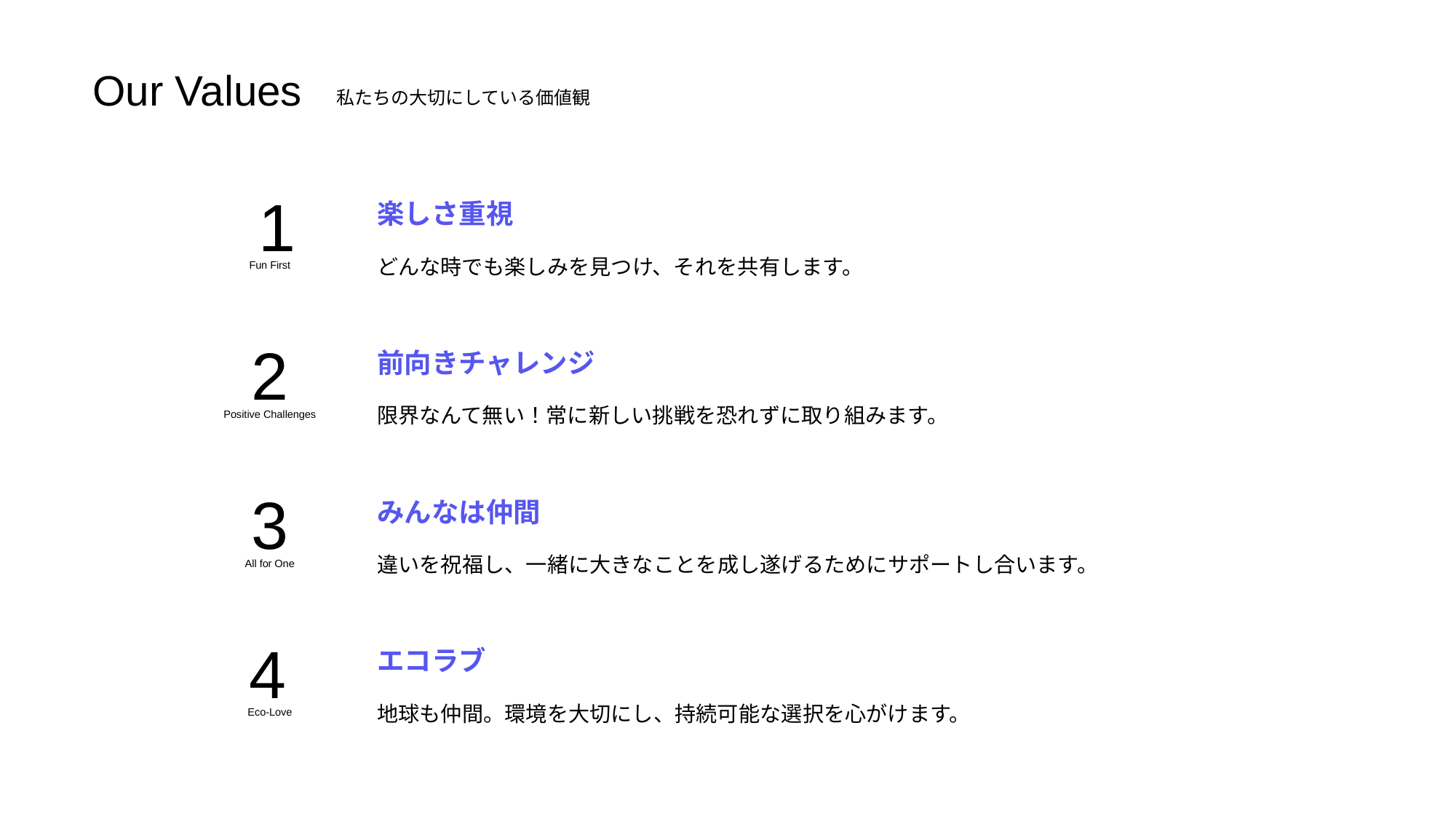

Our Values
私たちの大切にしている価値観
1
Fun First
楽しさ重視
どんな時でも楽しみを見つけ、それを共有します。
2
Positive Challenges
前向きチャレンジ
限界なんて無い！常に新しい挑戦を恐れずに取り組みます。
3
All for One
みんなは仲間
違いを祝福し、一緒に大きなことを成し遂げるためにサポートし合います。
4
Eco-Love
エコラブ
地球も仲間。環境を大切にし、持続可能な選択を心がけます。